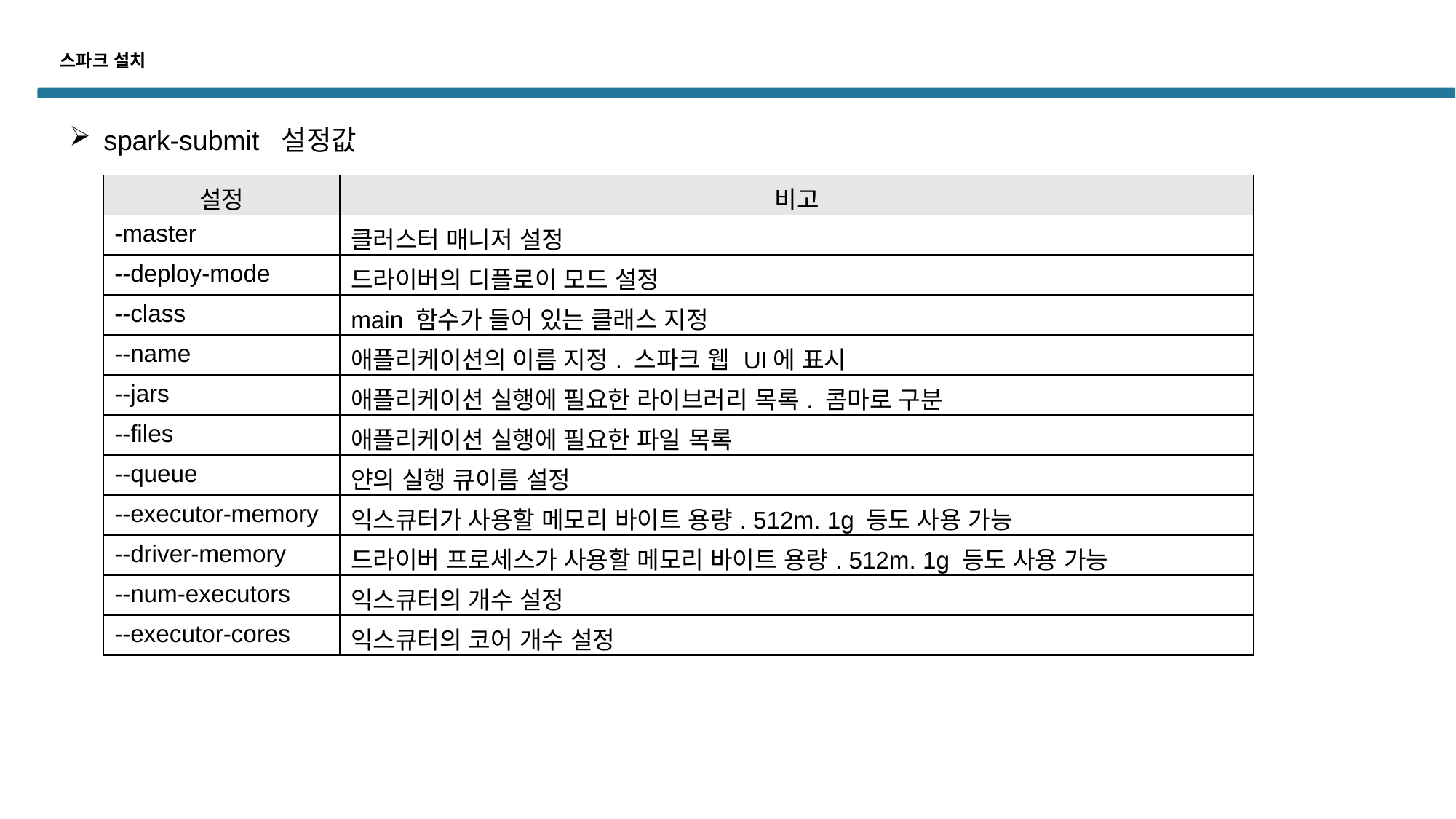

# 스파크 설치
spark-submit  설정값

| 설정 | 비고 |
| --- | --- |
| -master | 클러스터 매니저 설정 |
| --deploy-mode | 드라이버의 디플로이 모드 설정 |
| --class | main 함수가 들어 있는 클래스 지정 |
| --name | 애플리케이션의 이름 지정. 스파크 웹 UI에 표시 |
| --jars | 애플리케이션 실행에 필요한 라이브러리 목록. 콤마로 구분 |
| --files | 애플리케이션 실행에 필요한 파일 목록 |
| --queue | 얀의 실행 큐이름 설정 |
| --executor-memory | 익스큐터가 사용할 메모리 바이트 용량. 512m. 1g 등도 사용 가능 |
| --driver-memory | 드라이버 프로세스가 사용할 메모리 바이트 용량. 512m. 1g 등도 사용 가능 |
| --num-executors | 익스큐터의 개수 설정 |
| --executor-cores | 익스큐터의 코어 개수 설정 |